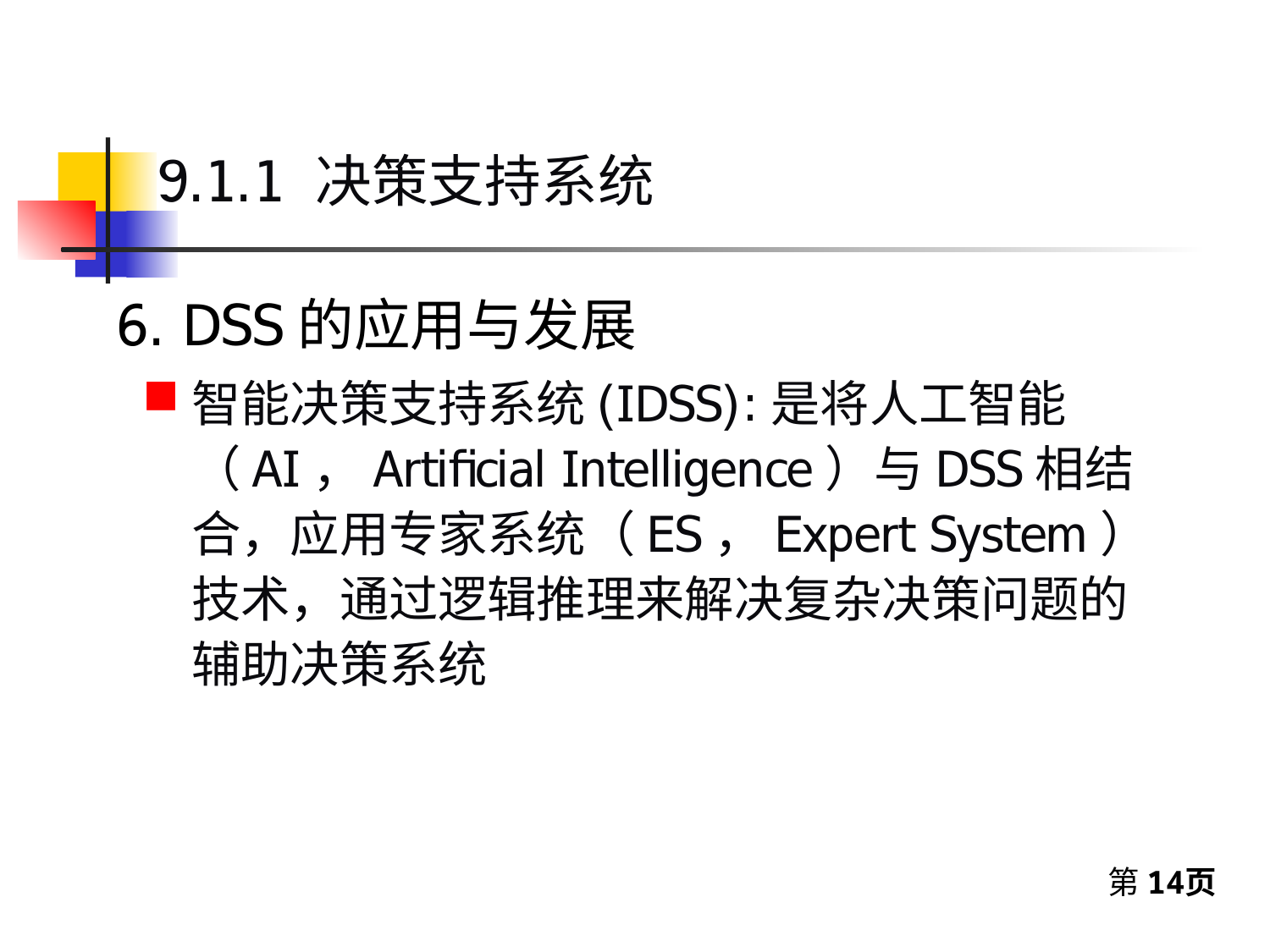

9.1.1 决策支持系统
6. DSS的应用与发展
智能决策支持系统(IDSS):是将人工智能（AI，Artificial Intelligence）与DSS相结合，应用专家系统（ES，Expert System）技术，通过逻辑推理来解决复杂决策问题的辅助决策系统